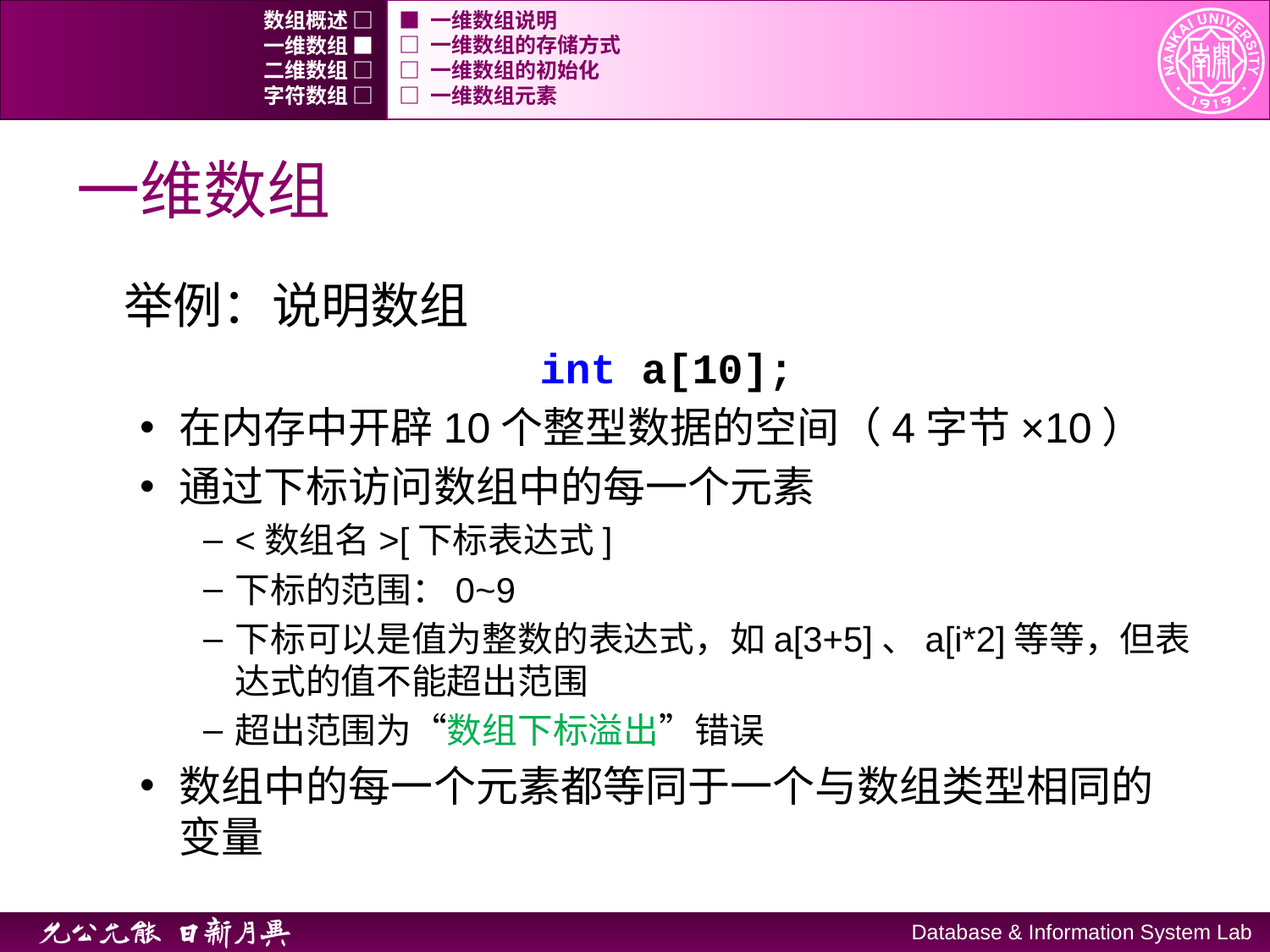

数组概述 □
■ 一维数组说明
一维数组 ■
□ 一维数组的存储方式
二维数组 □
□ 一维数组的初始化
字符数组 □
□ 一维数组元素
# 一维数组
举例：说明数组
int a[10];
在内存中开辟10个整型数据的空间（4字节×10）
通过下标访问数组中的每一个元素
<数组名>[下标表达式]
下标的范围：0~9
下标可以是值为整数的表达式，如a[3+5]、a[i*2]等等，但表达式的值不能超出范围
超出范围为“数组下标溢出”错误
数组中的每一个元素都等同于一个与数组类型相同的变量